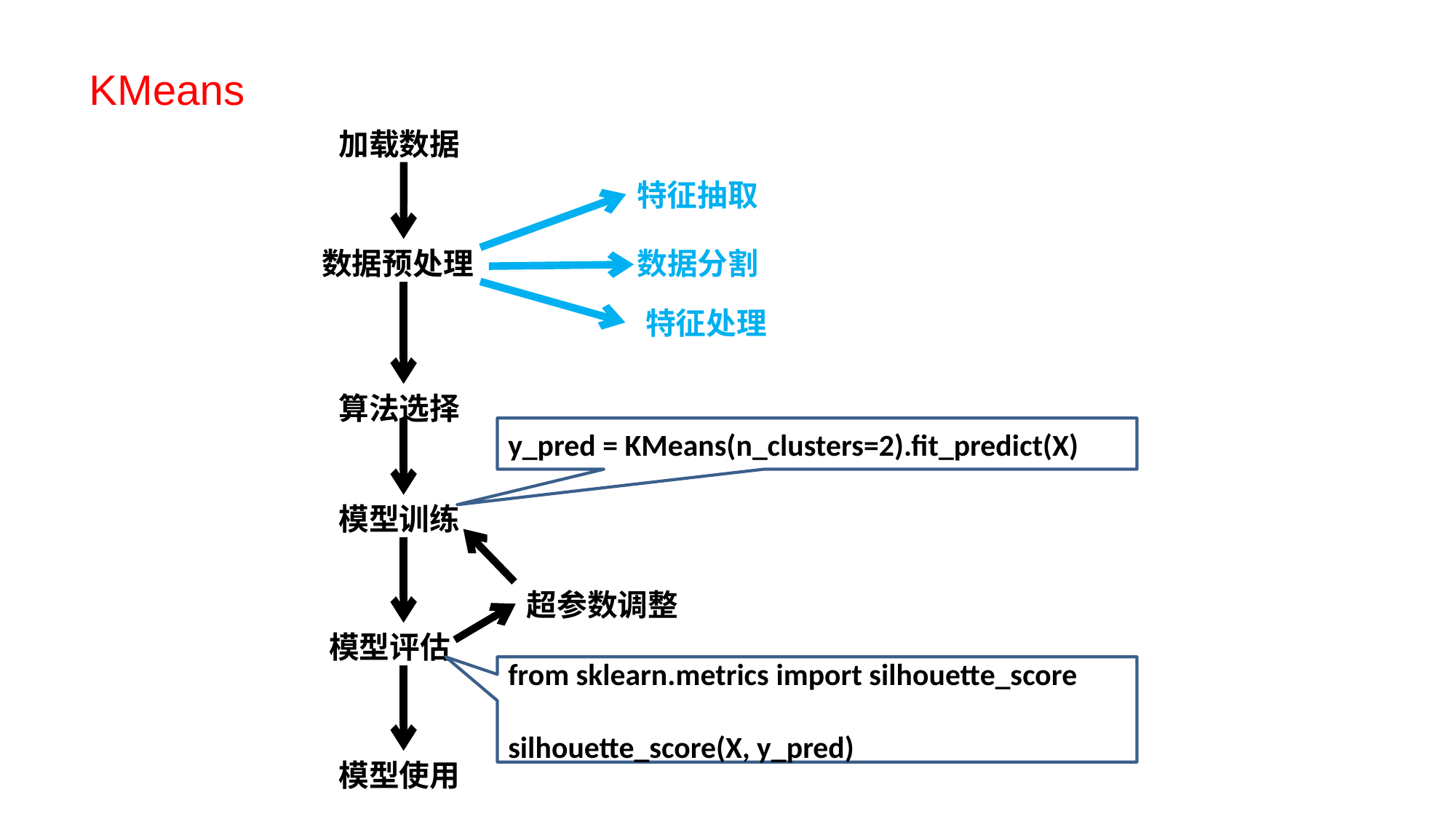

KMeans
加载数据
特征抽取
数据预处理
数据分割
特征处理
算法选择
y_pred = KMeans(n_clusters=2).fit_predict(X)
模型训练
超参数调整
模型评估
from sklearn.metrics import silhouette_score

silhouette_score(X, y_pred)
模型使用